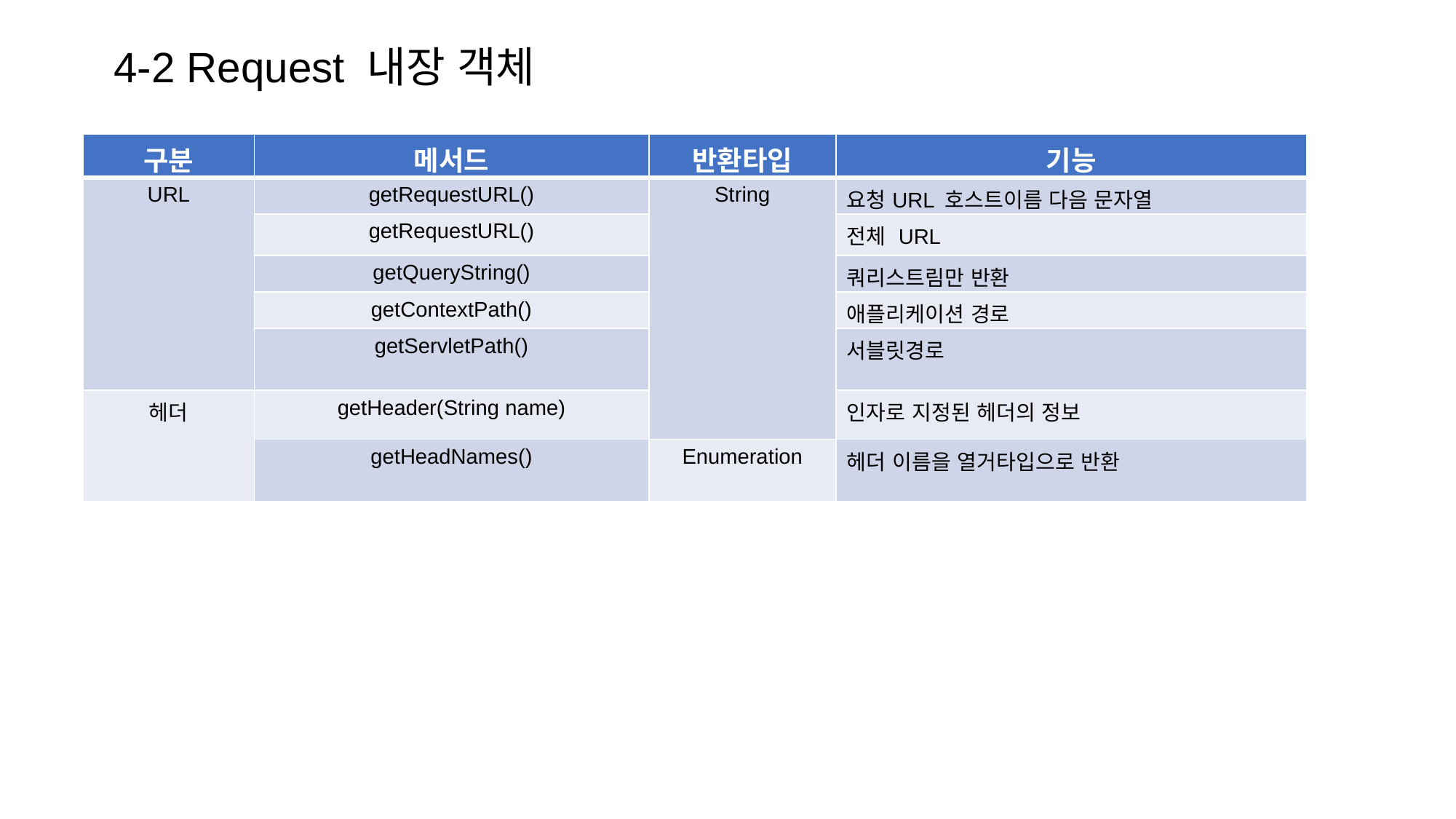

4-2 Request 내장 객체
| 구분 | 메서드 | 반환타입 | 기능 |
| --- | --- | --- | --- |
| URL | getRequestURL() | String | 요청URL 호스트이름 다음 문자열 |
|  | getRequestURL() |  | 전체 URL |
|  | getQueryString() |  | 쿼리스트림만 반환 |
|  | getContextPath() |  | 애플리케이션 경로 |
|  | getServletPath() |  | 서블릿경로 |
| 헤더 | getHeader(String name) |  | 인자로 지정된 헤더의 정보 |
|  | getHeadNames() |  | 헤더 이름을 열거타입으로 반환 |
|  |  | Enumeration |  |